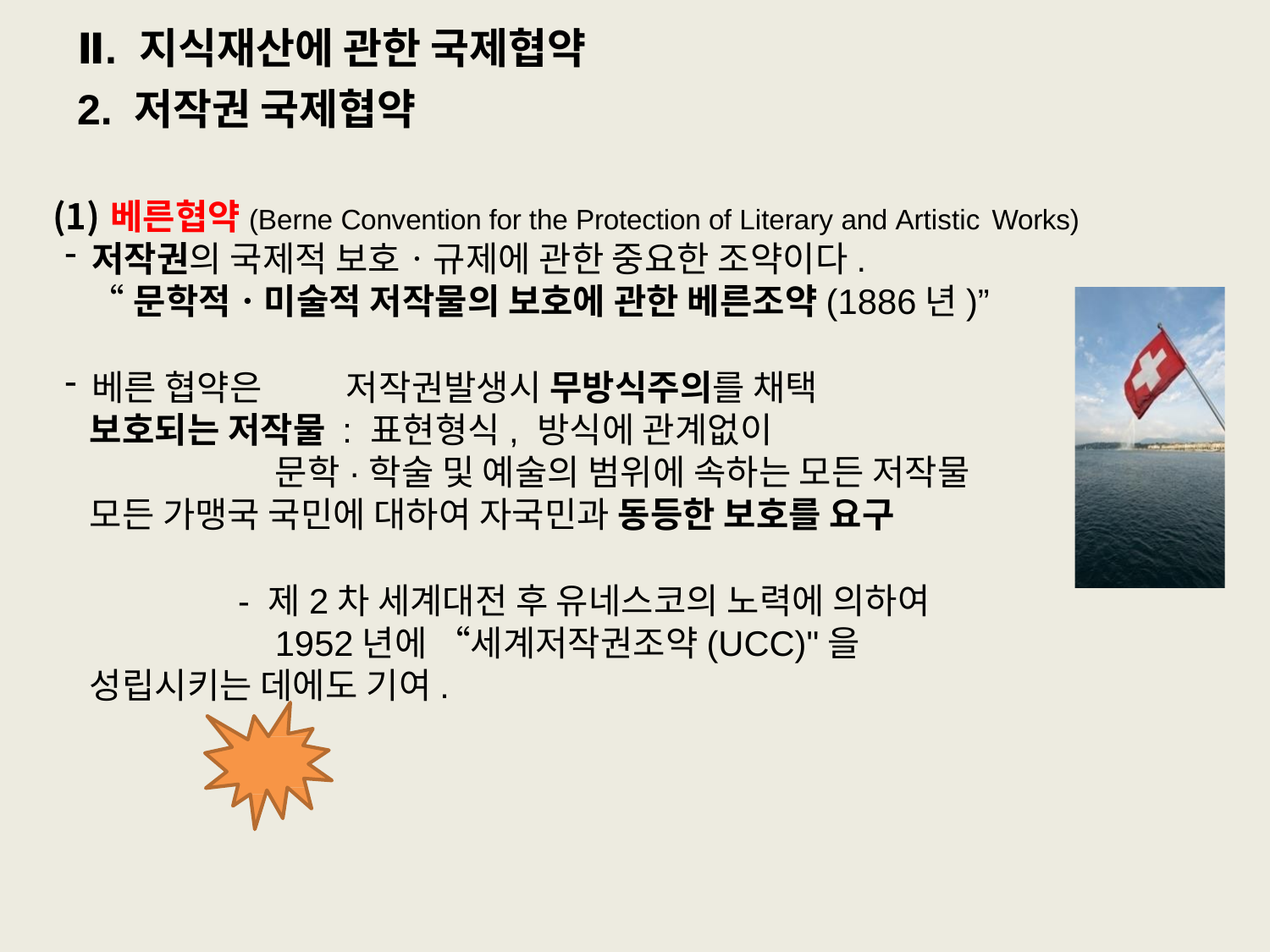

# Ⅱ. 지식재산에 관한 국제협약
2. 저작권 국제협약

베른협약(Berne Convention for the Protection of Literary and Artistic Works)
저작권의 국제적 보호ㆍ규제에 관한 중요한 조약이다.
“문학적ㆍ미술적 저작물의 보호에 관한 베른조약(1886년)”

베른 협약은	저작권발생시 무방식주의를 채택
보호되는 저작물 : 표현형식, 방식에 관계없이
문학·학술 및 예술의 범위에 속하는 모든 저작물  모든 가맹국 국민에 대하여 자국민과 동등한 보호를 요구

- 제2차 세계대전 후 유네스코의 노력에 의하여
1952년에 “세계저작권조약(UCC)"을 성립시키는 데에도 기여.